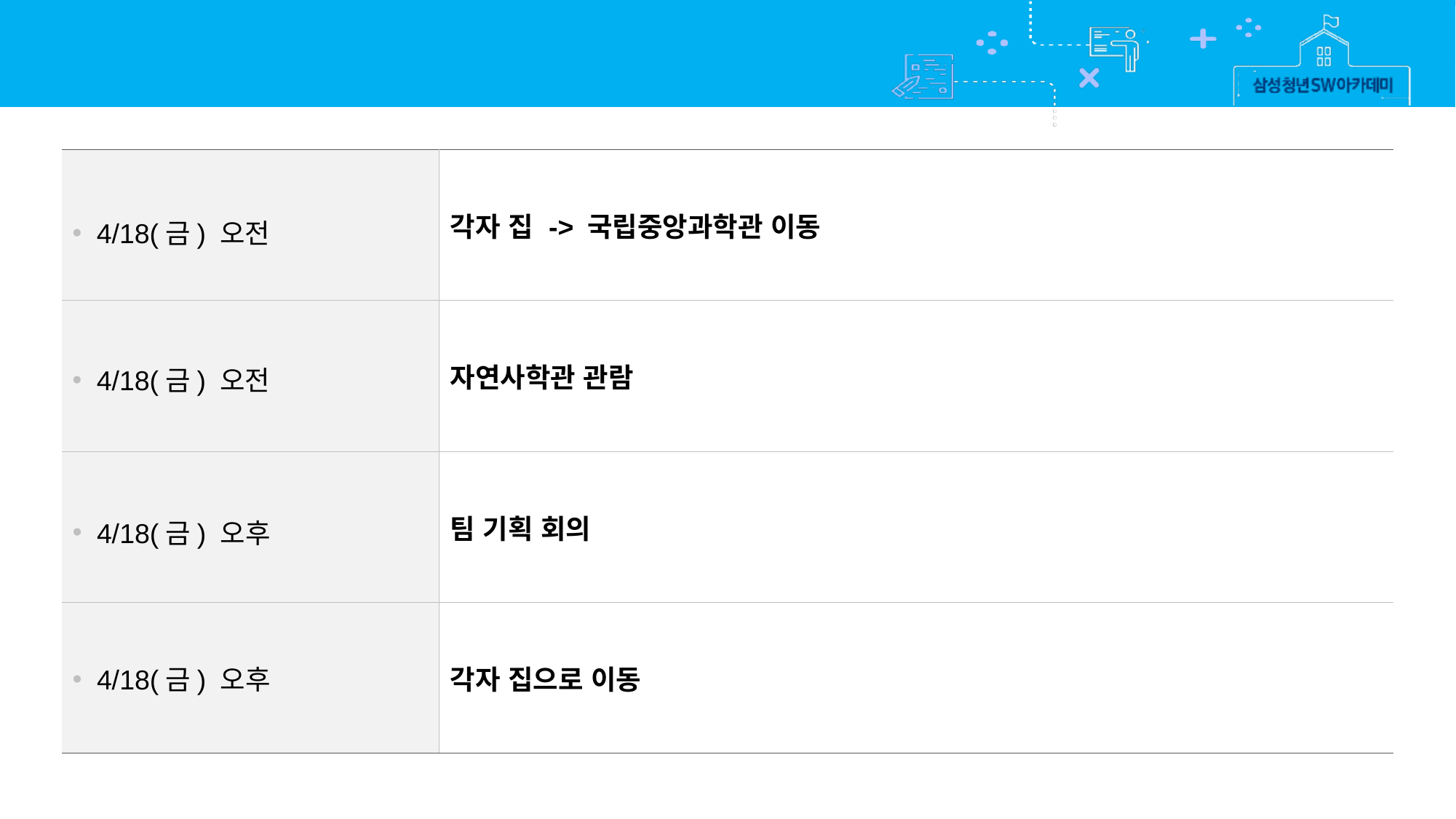

[작성예시] 방문 일정 및 경로
|  | 각자 집 -> 국립중앙과학관 이동 |
| --- | --- |
|  | 자연사학관 관람 |
|  | 팀 기획 회의 |
|  | 각자 집으로 이동 |
4/18(금) 오전
4/18(금) 오전
4/18(금) 오후
4/18(금) 오후